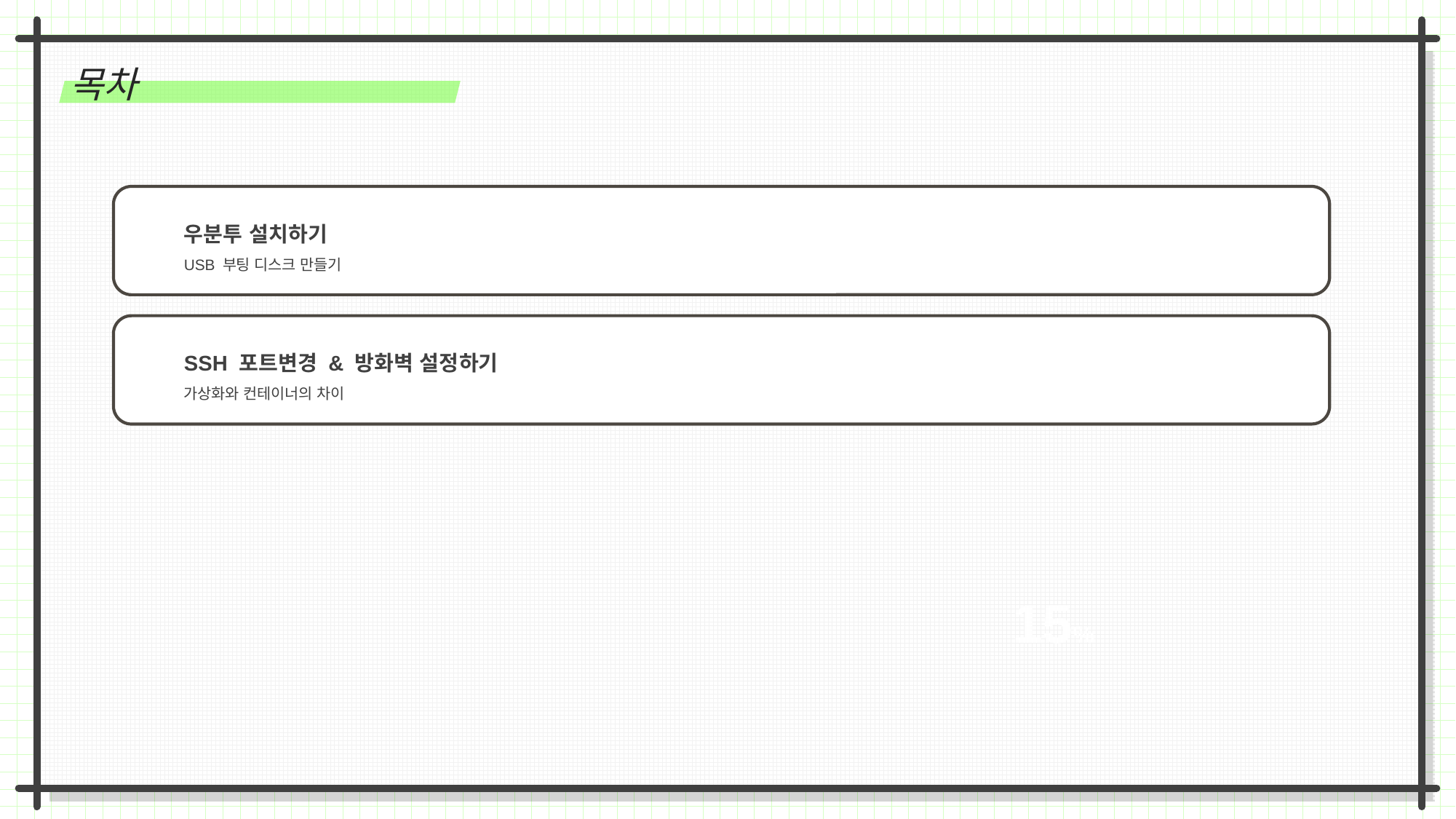

목차

우분투 설치하기
USB 부팅 디스크 만들기
15%
SSH 포트변경 & 방화벽 설정하기
가상화와 컨테이너의 차이
15%